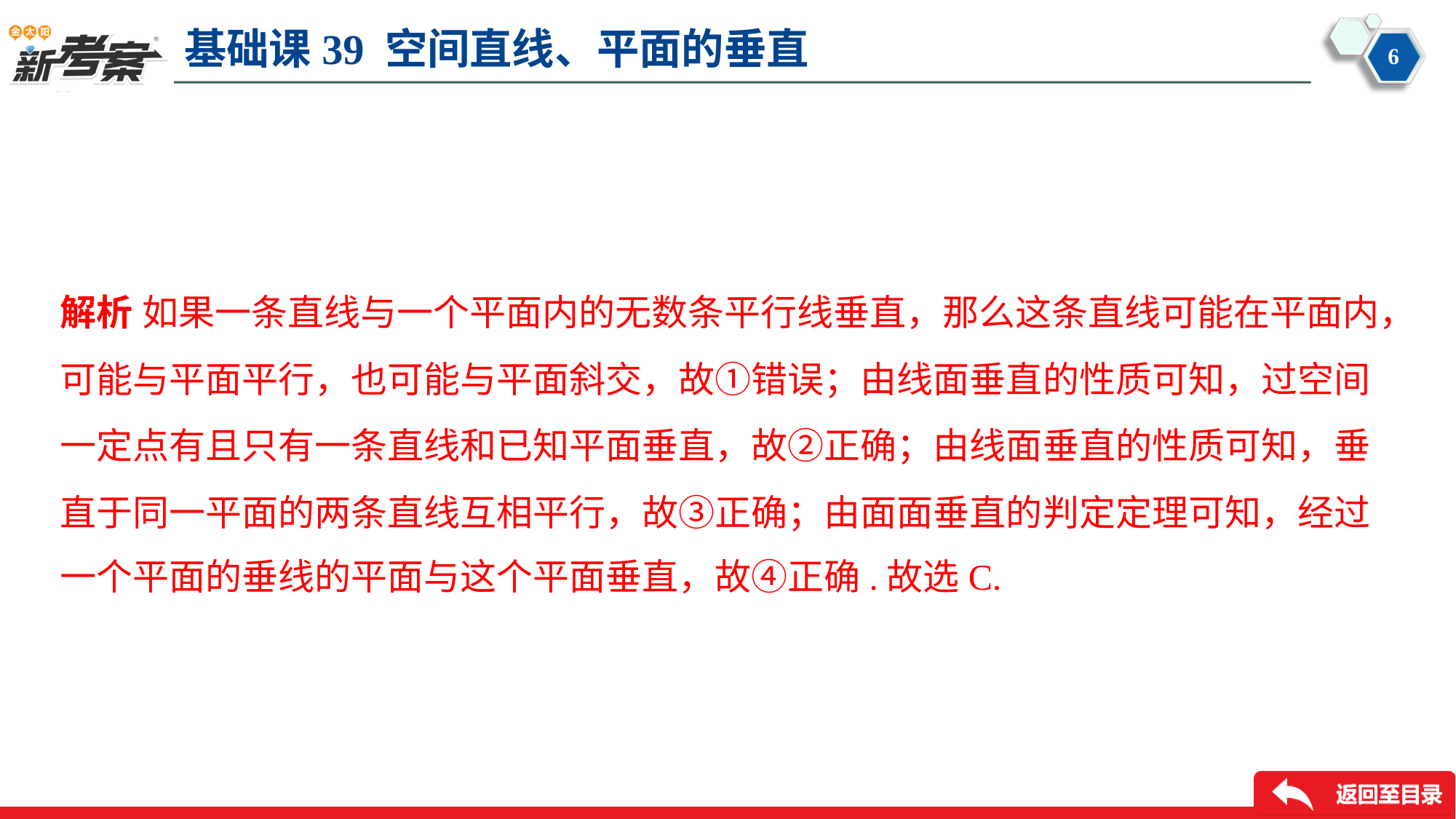

解析 如果一条直线与一个平面内的无数条平行线垂直，那么这条直线可能在平面内，
可能与平面平行，也可能与平面斜交，故①错误；由线面垂直的性质可知，过空间
一定点有且只有一条直线和已知平面垂直，故②正确；由线面垂直的性质可知，垂
直于同一平面的两条直线互相平行，故③正确；由面面垂直的判定定理可知，经过
一个平面的垂线的平面与这个平面垂直，故④正确.故选C.